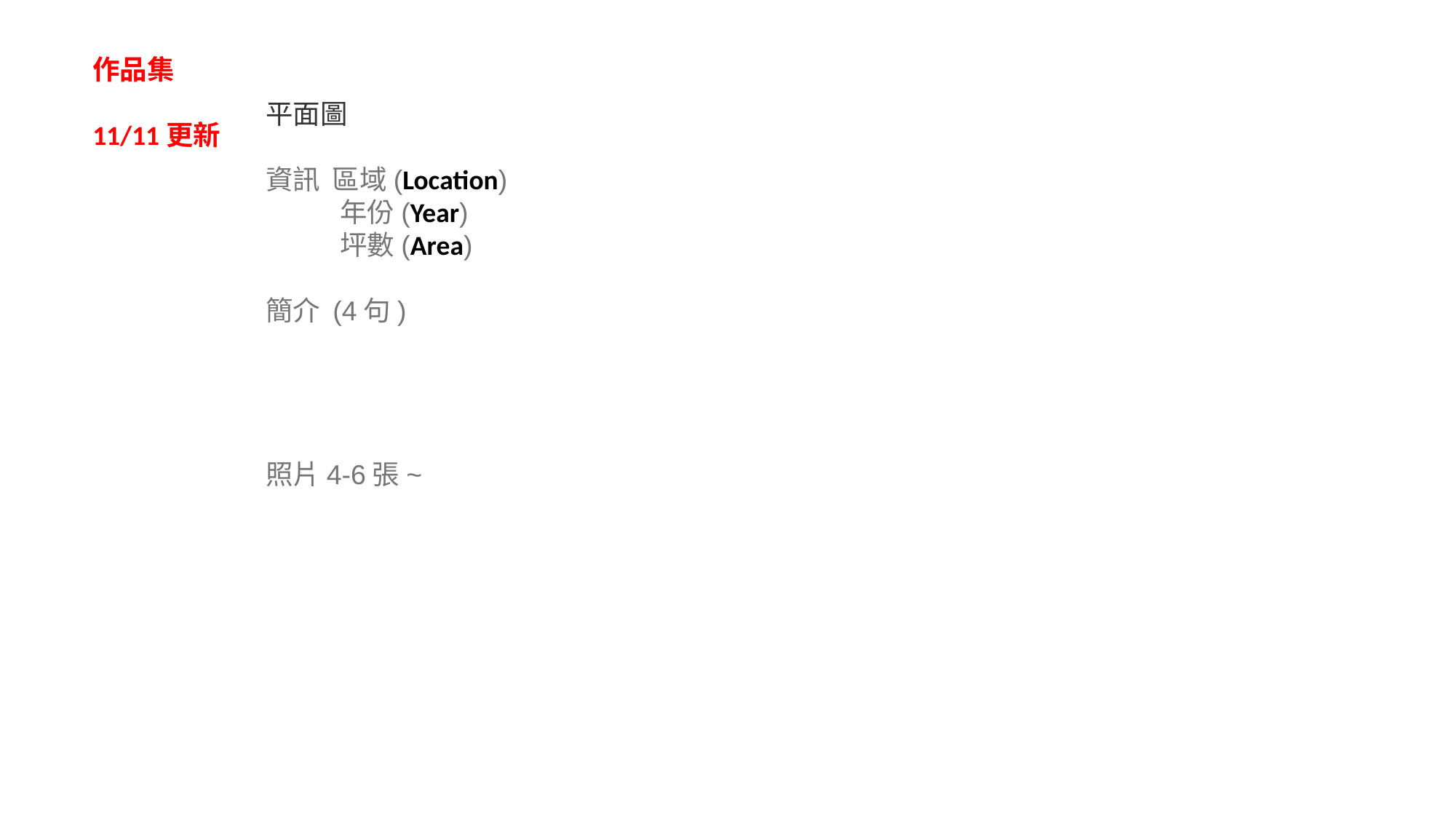

作品集

11/11更新

平面圖

資訊  區域(Location)
           年份(Year)
           坪數(Area)

簡介 (4句)

照片4-6張~